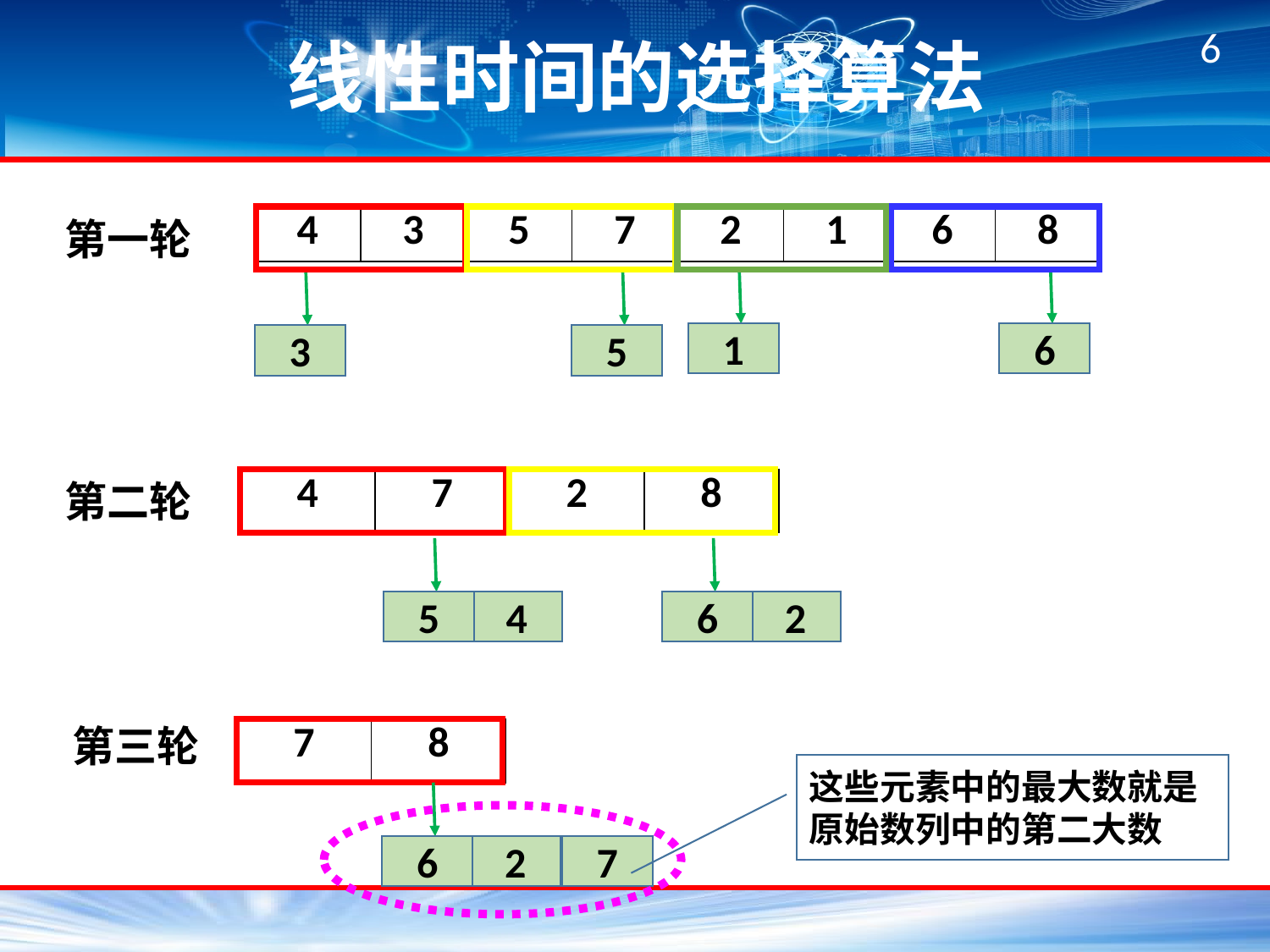

# 线性时间的选择算法
第一轮

| 4 | 3 | 5 | 7 | 2 | 1 | 6 | 8 |
| --- | --- | --- | --- | --- | --- | --- | --- |
1
6
3
5
第二轮

| 4 | 7 | 2 | 8 |
| --- | --- | --- | --- |
5
4
6
2
第三轮
| 7 | 8 |
| --- | --- |

这些元素中的最大数就是原始数列中的第二大数

6
2
7